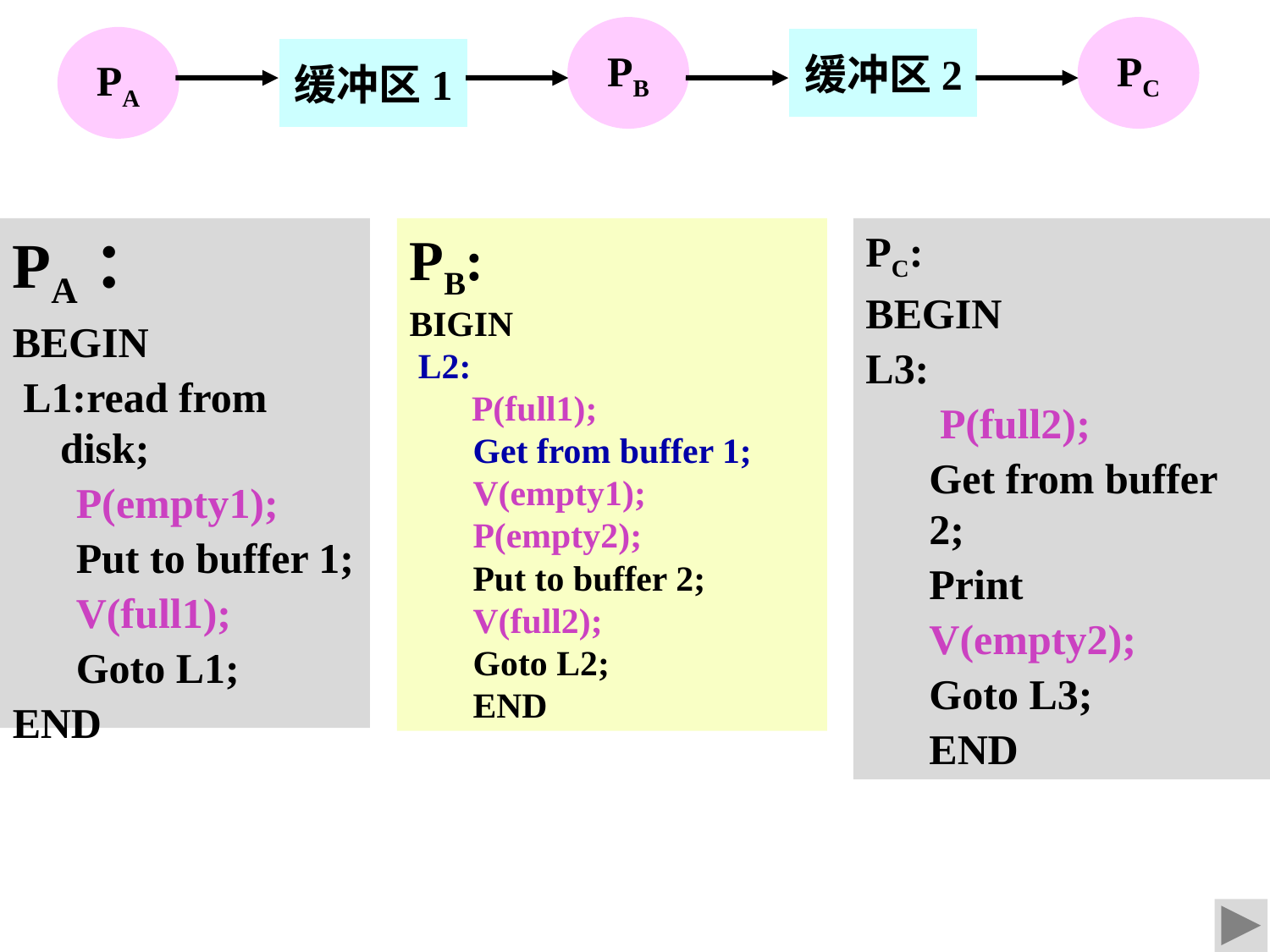

PB
PC
PA
缓冲区2
缓冲区1

PA：
BEGIN
 L1:read from disk;
P(empty1);
Put to buffer 1;
V(full1);
Goto L1;
END
PB:
BIGIN
 L2:
       P(full1);
Get from buffer 1;
V(empty1);
P(empty2);
Put to buffer 2;
V(full2);
Goto L2;
END
PC:
BEGIN
L3:
       P(full2);
Get from buffer 2;
Print
V(empty2);
Goto L3;
END